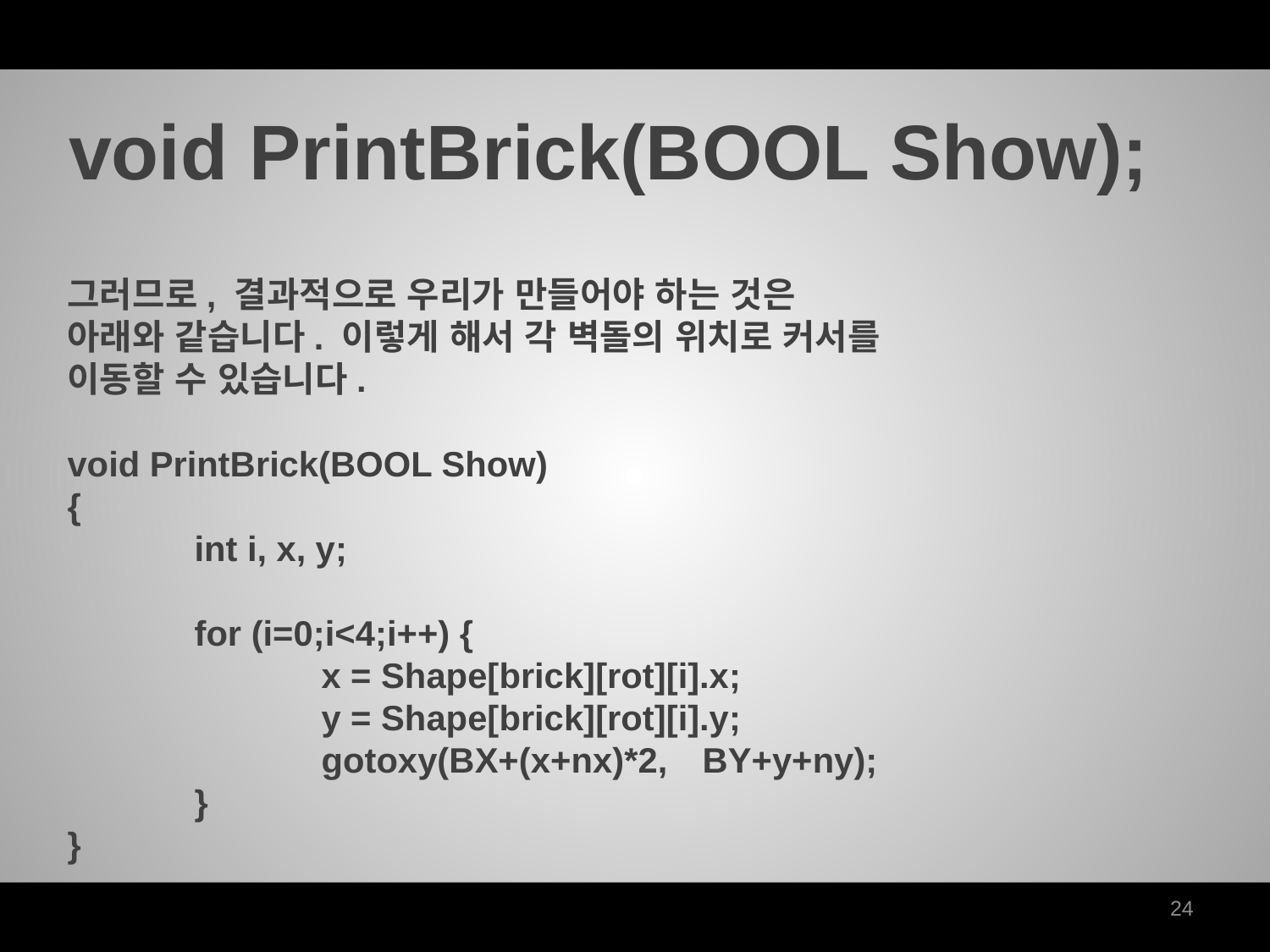

void PrintBrick(BOOL Show);
그러므로, 결과적으로 우리가 만들어야 하는 것은
아래와 같습니다. 이렇게 해서 각 벽돌의 위치로 커서를
이동할 수 있습니다.

void PrintBrick(BOOL Show)
{
	int i, x, y;

	for (i=0;i<4;i++) {
		x = Shape[brick][rot][i].x;
		y = Shape[brick][rot][i].y;
		gotoxy(BX+(x+nx)*2,	BY+y+ny);
	}
}
24